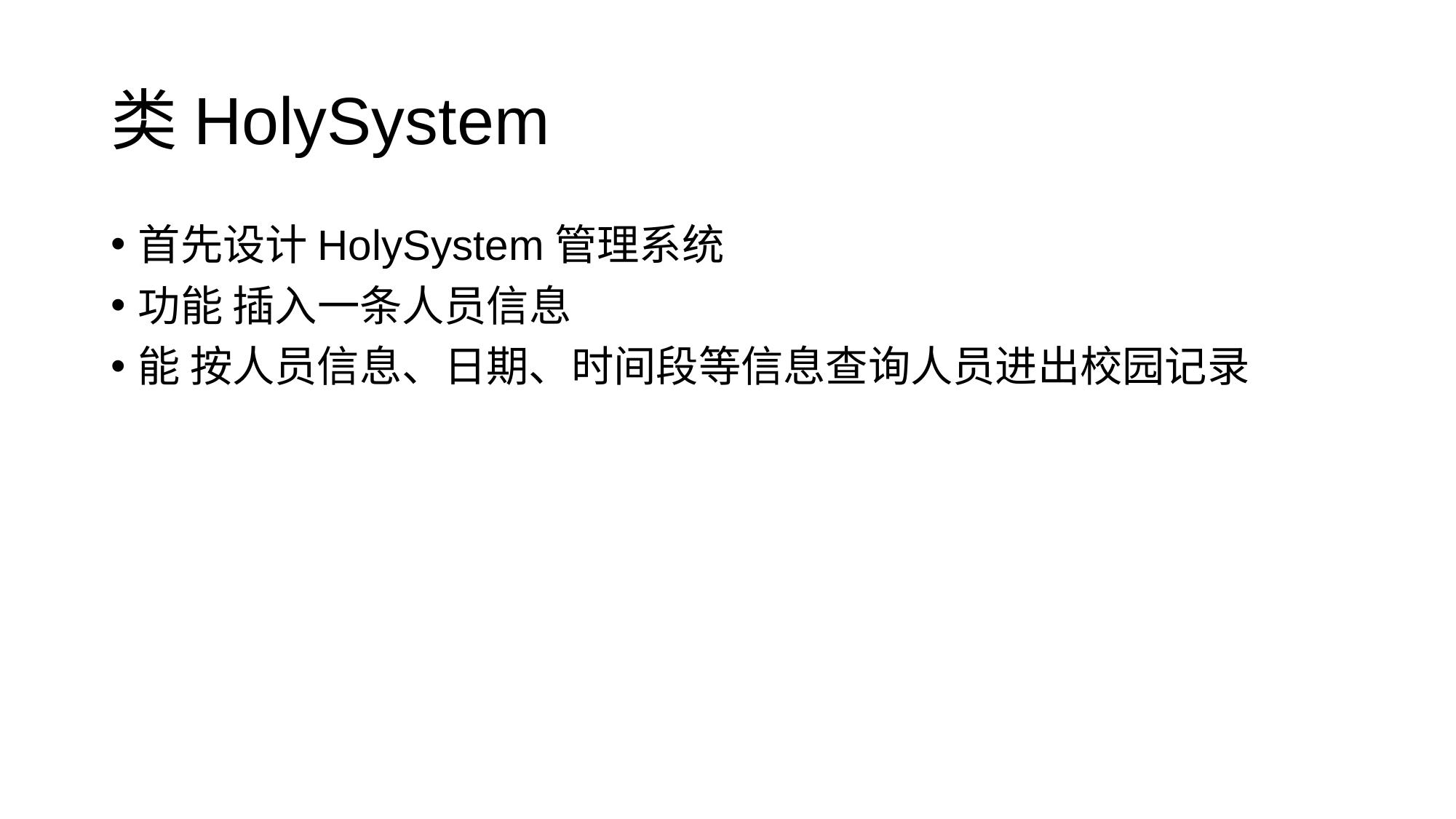

# 类HolySystem
首先设计HolySystem管理系统
功能 插入一条人员信息
能 按人员信息、日期、时间段等信息查询人员进出校园记录